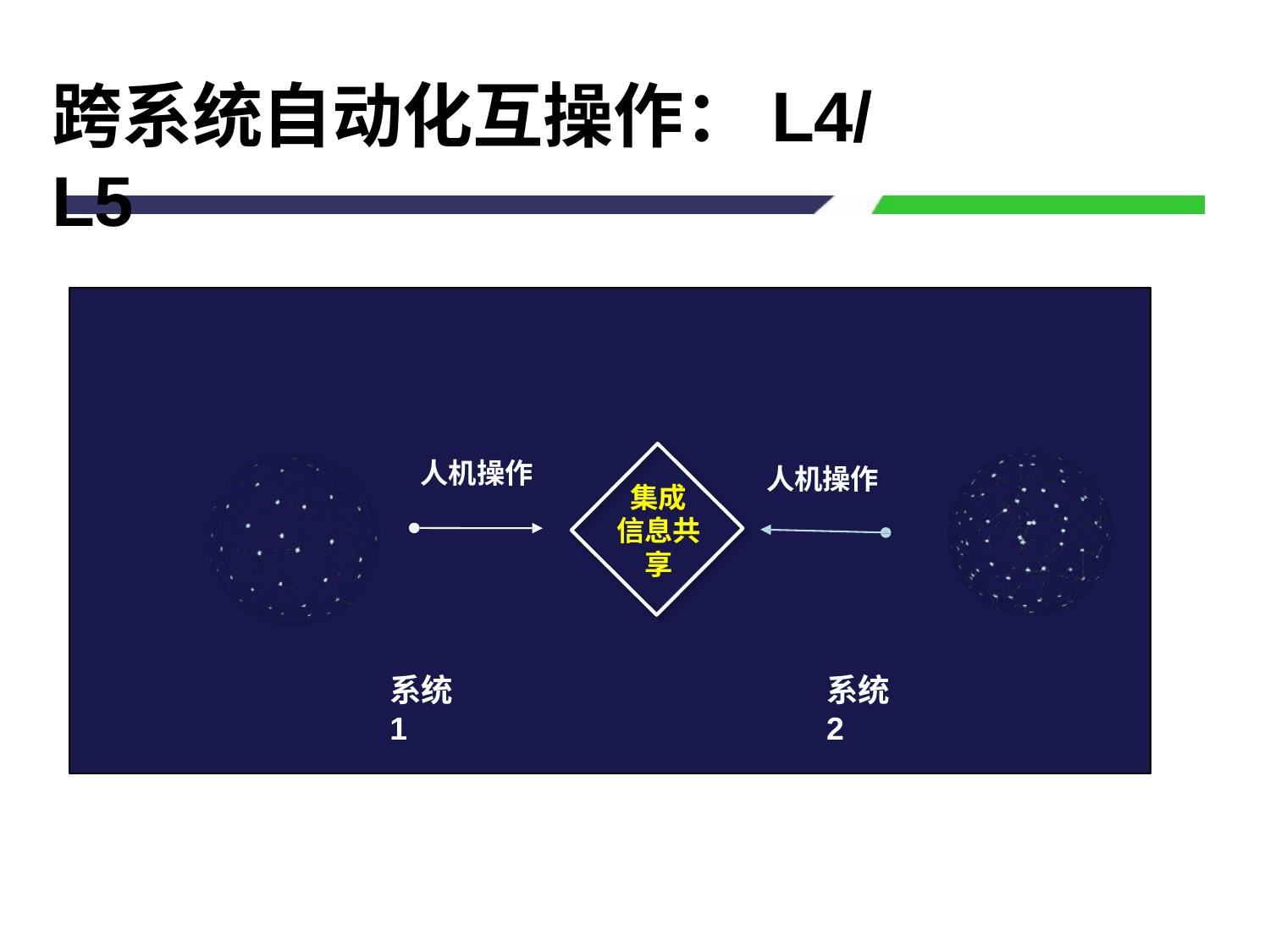

# 跨系统自动化互操作：L4/L5

人机操作
人机操作
集成 信息共 享

系统1
系统2